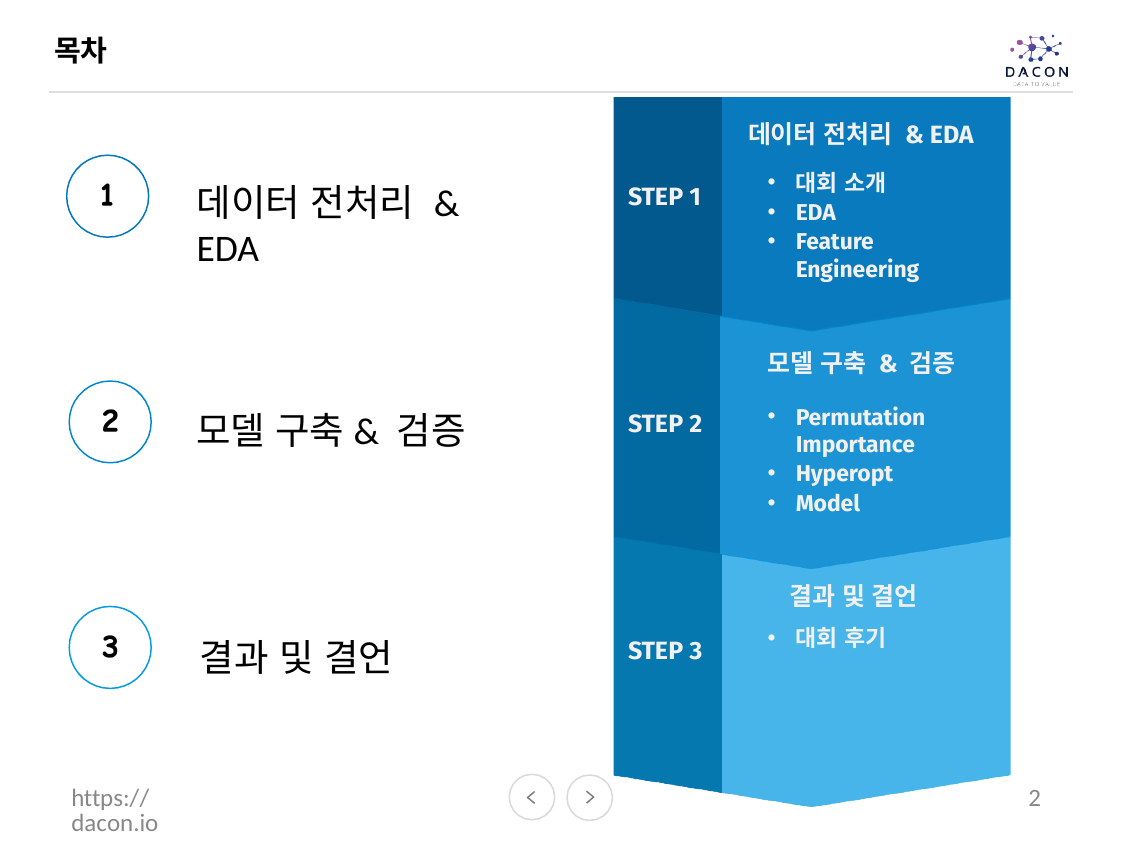

목차

데이터 전처리 & EDA

대회 소개
EDA
Feature Engineering
데이터 전처리 & EDA
1
STEP 1
모델 구축 & 검증

모델 구축& 검증
Permutation Importance
Hyperopt
Model

2
STEP 2
결과 및 결언

대회 후기
3
결과 및 결언
STEP 3
https://dacon.io
2